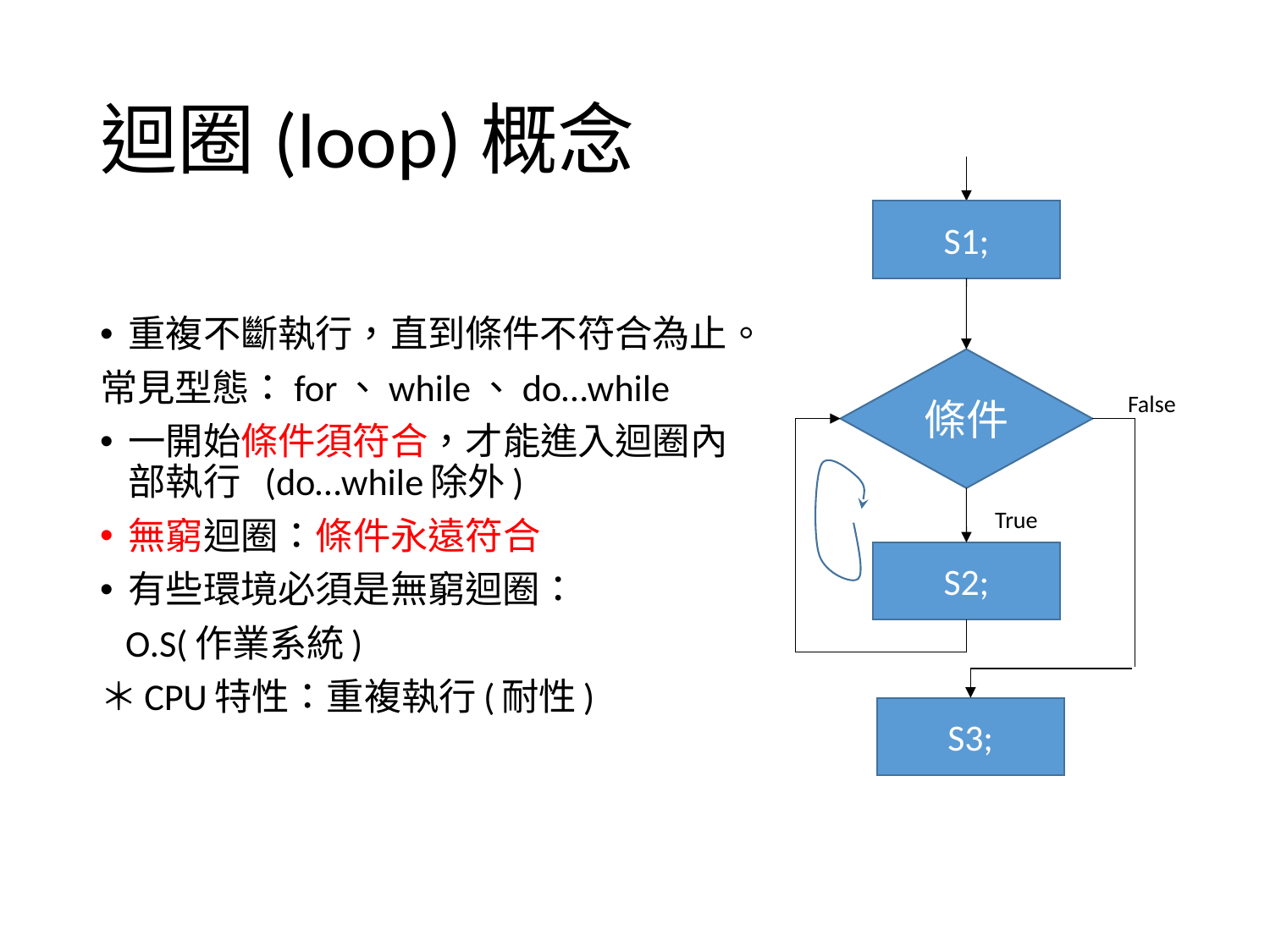

# 迴圈(loop)概念
S1;
條件
False

True

S2;
S3;
重複不斷執行，直到條件不符合為止。
常見型態：for、while、do…while
一開始條件須符合，才能進入迴圈內部執行  (do…while除外)
無窮迴圈：條件永遠符合
有些環境必須是無窮迴圈：
   O.S(作業系統)
＊CPU特性：重複執行(耐性)